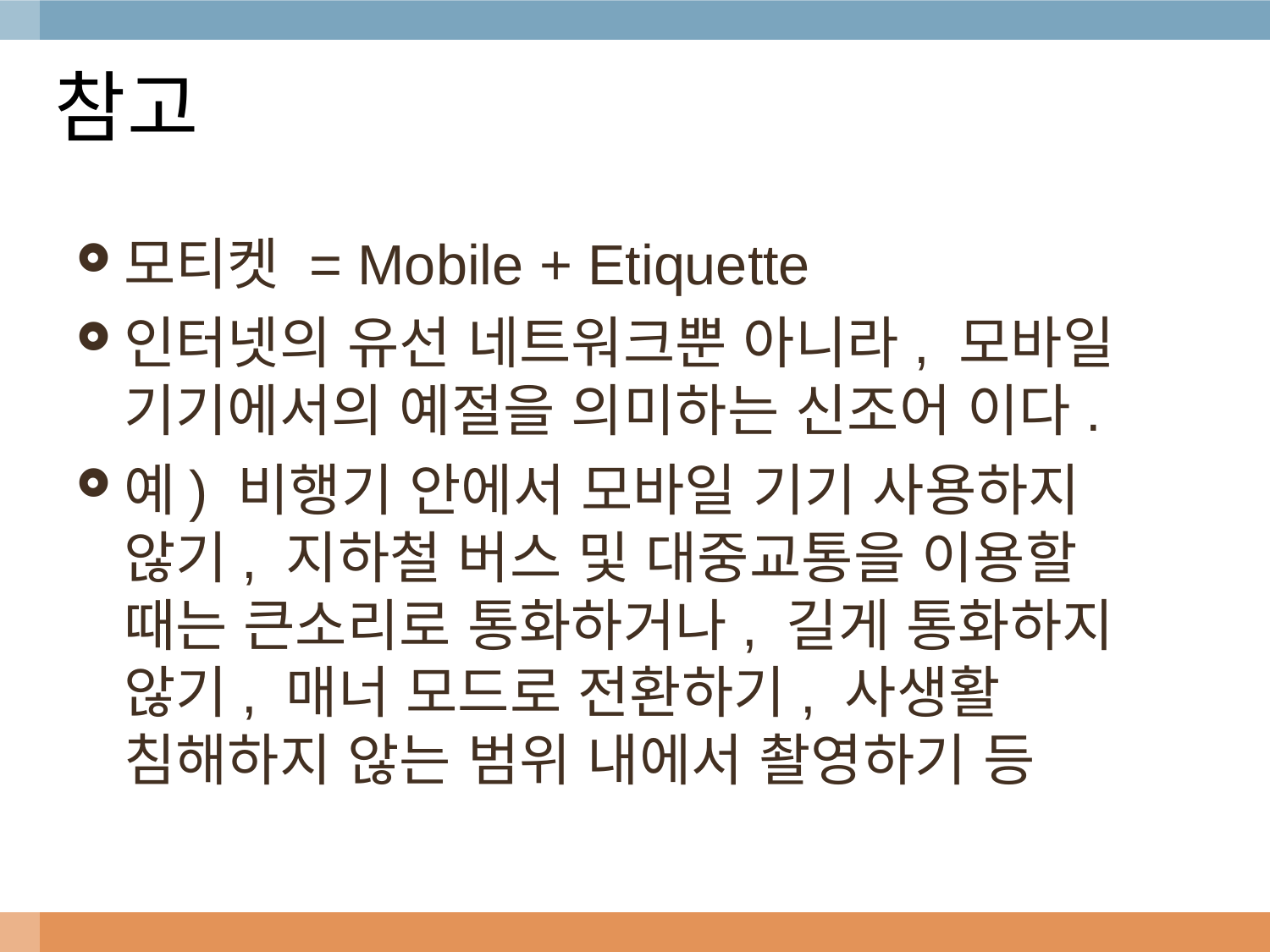

# 참고
모티켓 = Mobile + Etiquette
인터넷의 유선 네트워크뿐 아니라, 모바일 기기에서의 예절을 의미하는 신조어 이다.
예) 비행기 안에서 모바일 기기 사용하지 않기, 지하철 버스 및 대중교통을 이용할 때는 큰소리로 통화하거나, 길게 통화하지 않기, 매너 모드로 전환하기, 사생활 침해하지 않는 범위 내에서 촬영하기 등